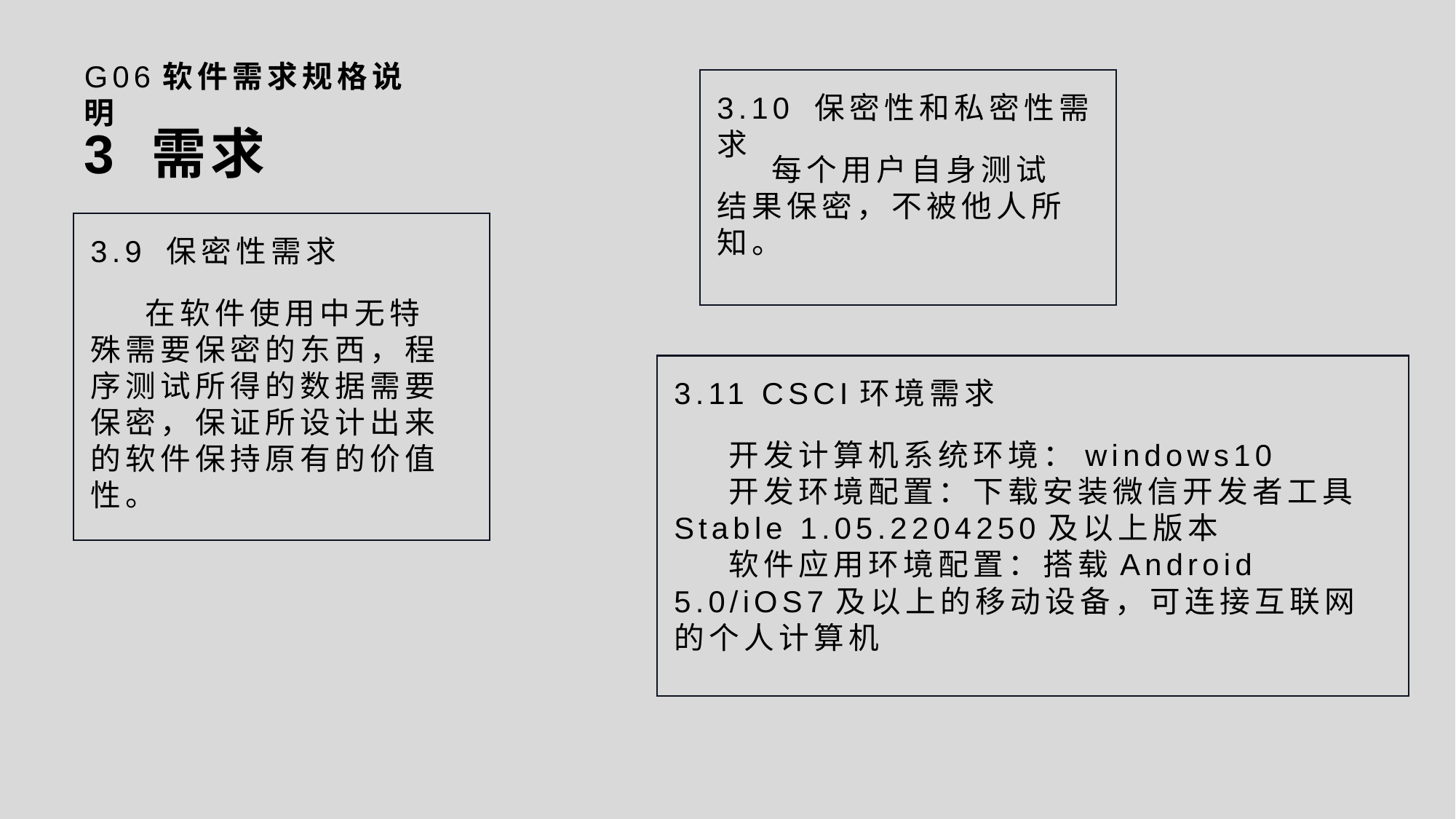

G06软件需求规格说明

3.10 保密性和私密性需求
3 需求
每个用户自身测试结果保密，不被他人所知。

3.9 保密性需求
在软件使用中无特殊需要保密的东西，程序测试所得的数据需要保密，保证所设计出来的软件保持原有的价值性。

3.11 CSCI环境需求
开发计算机系统环境：windows10
开发环境配置：下载安装微信开发者工具Stable 1.05.2204250及以上版本
软件应用环境配置：搭载Android 5.0/iOS7及以上的移动设备，可连接互联网的个人计算机